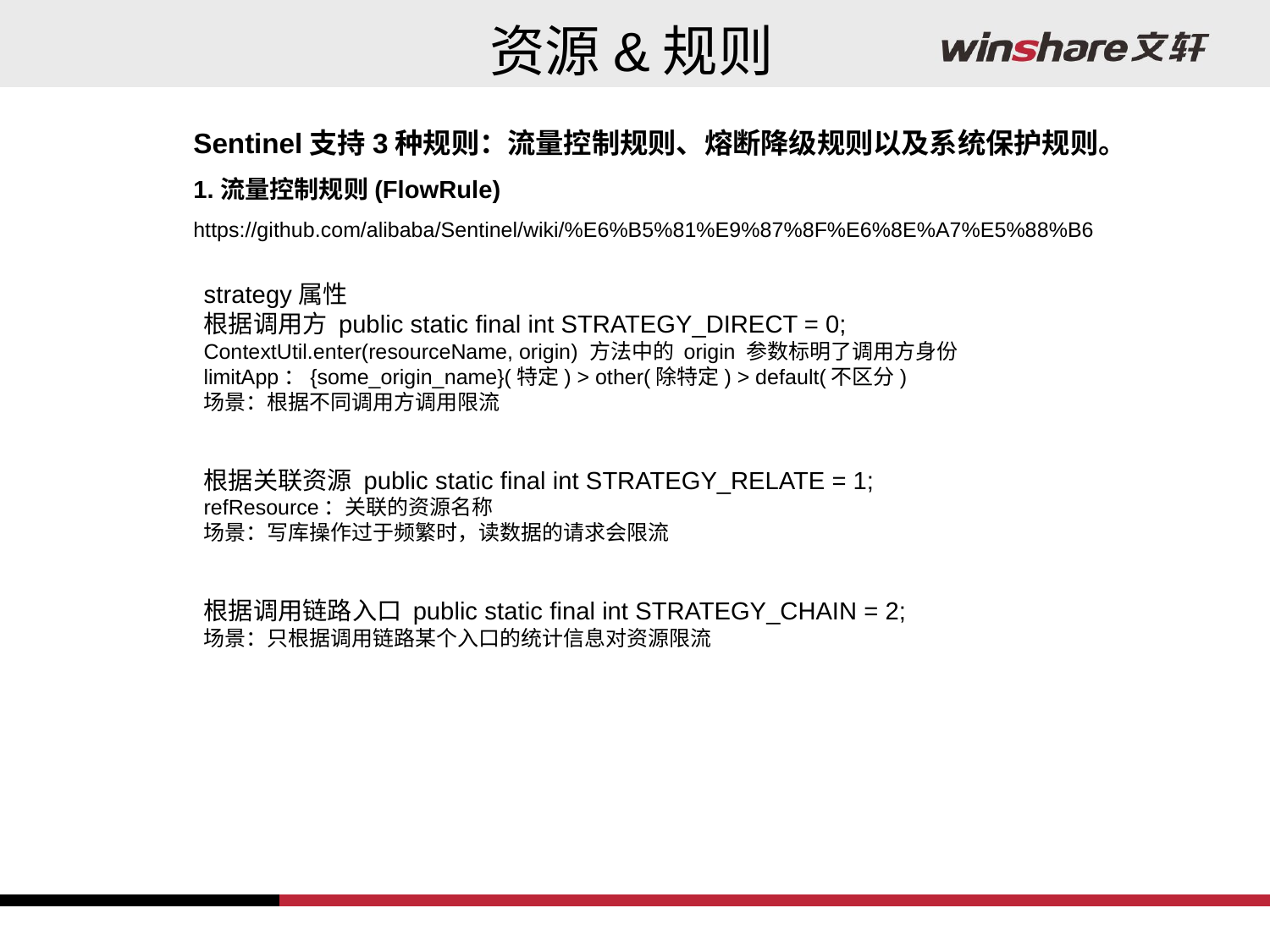

# 资源&规则
Sentinel支持3种规则：流量控制规则、熔断降级规则以及系统保护规则。
1.流量控制规则(FlowRule)
https://github.com/alibaba/Sentinel/wiki/%E6%B5%81%E9%87%8F%E6%8E%A7%E5%88%B6
strategy属性
根据调用方 public static final int STRATEGY_DIRECT = 0;
ContextUtil.enter(resourceName, origin) 方法中的 origin 参数标明了调用方身份
limitApp：{some_origin_name}(特定) > other(除特定) > default(不区分)
场景：根据不同调用方调用限流

根据关联资源 public static final int STRATEGY_RELATE = 1;
refResource：关联的资源名称
场景：写库操作过于频繁时，读数据的请求会限流

根据调用链路入口 public static final int STRATEGY_CHAIN = 2;
场景：只根据调用链路某个入口的统计信息对资源限流